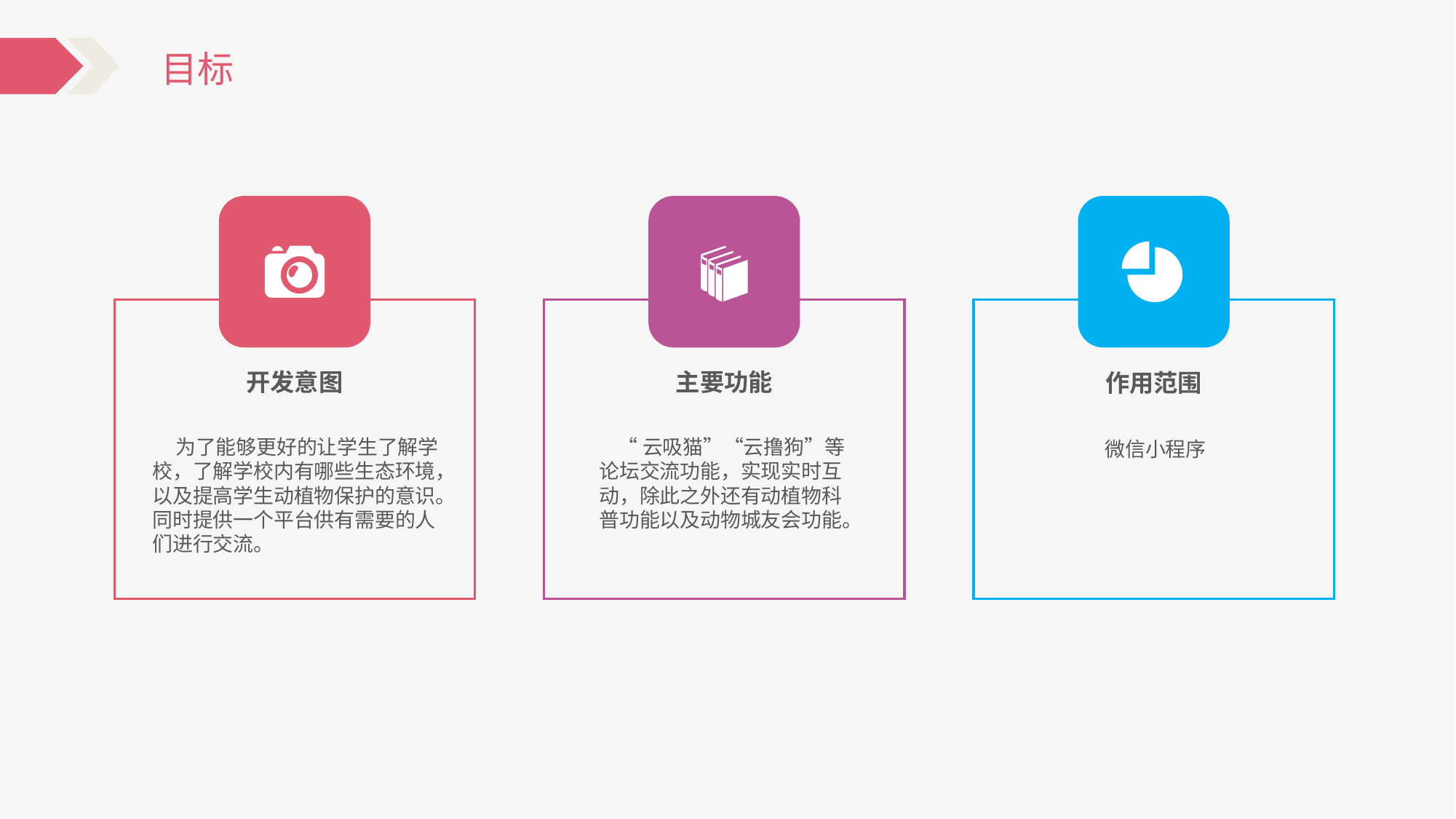

目标

作用范围
微信小程序

开发意图
    为了能够更好的让学生了解学校，了解学校内有哪些生态环境，以及提高学生动植物保护的意识。同时提供一个平台供有需要的人们进行交流。

主要功能
    “云吸猫”“云撸狗”等论坛交流功能，实现实时互动，除此之外还有动植物科普功能以及动物城友会功能。